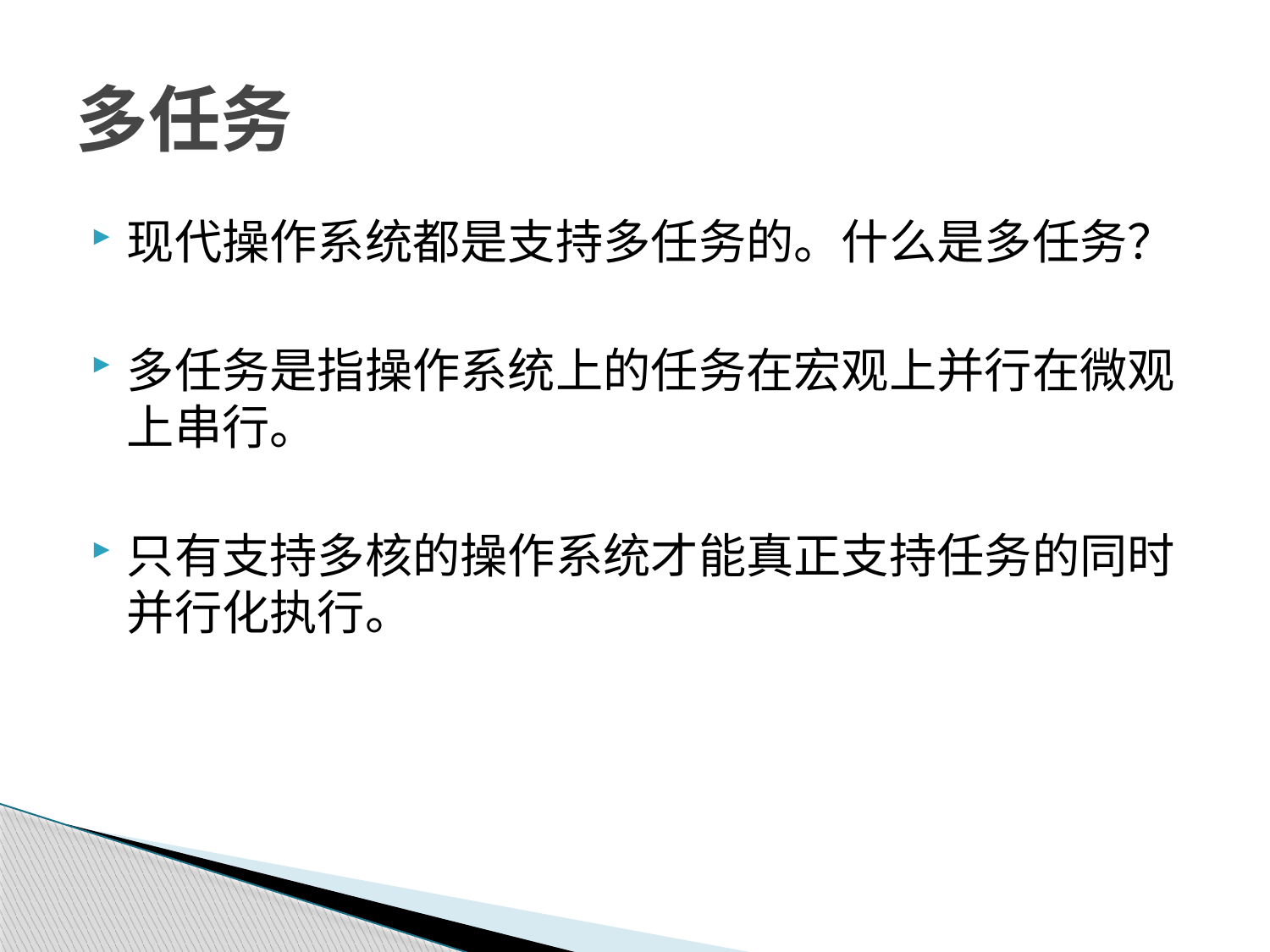

# 多任务
现代操作系统都是支持多任务的。什么是多任务？

多任务是指操作系统上的任务在宏观上并行在微观上串行。

只有支持多核的操作系统才能真正支持任务的同时并行化执行。